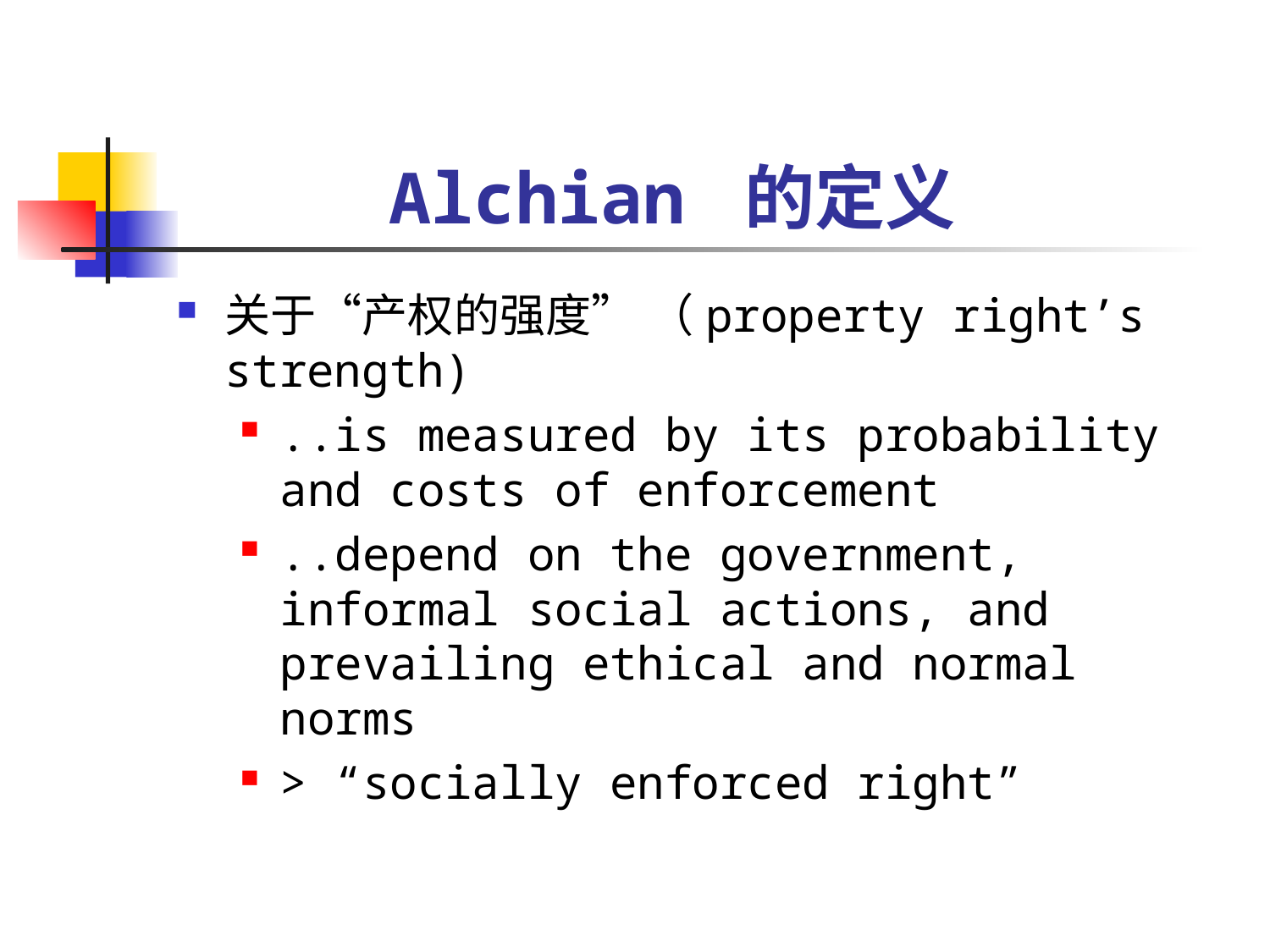

# Alchian 的定义
关于“产权的强度” （property right’s strength)
..is measured by its probability and costs of enforcement
..depend on the government, informal social actions, and prevailing ethical and normal norms
> “socially enforced right”